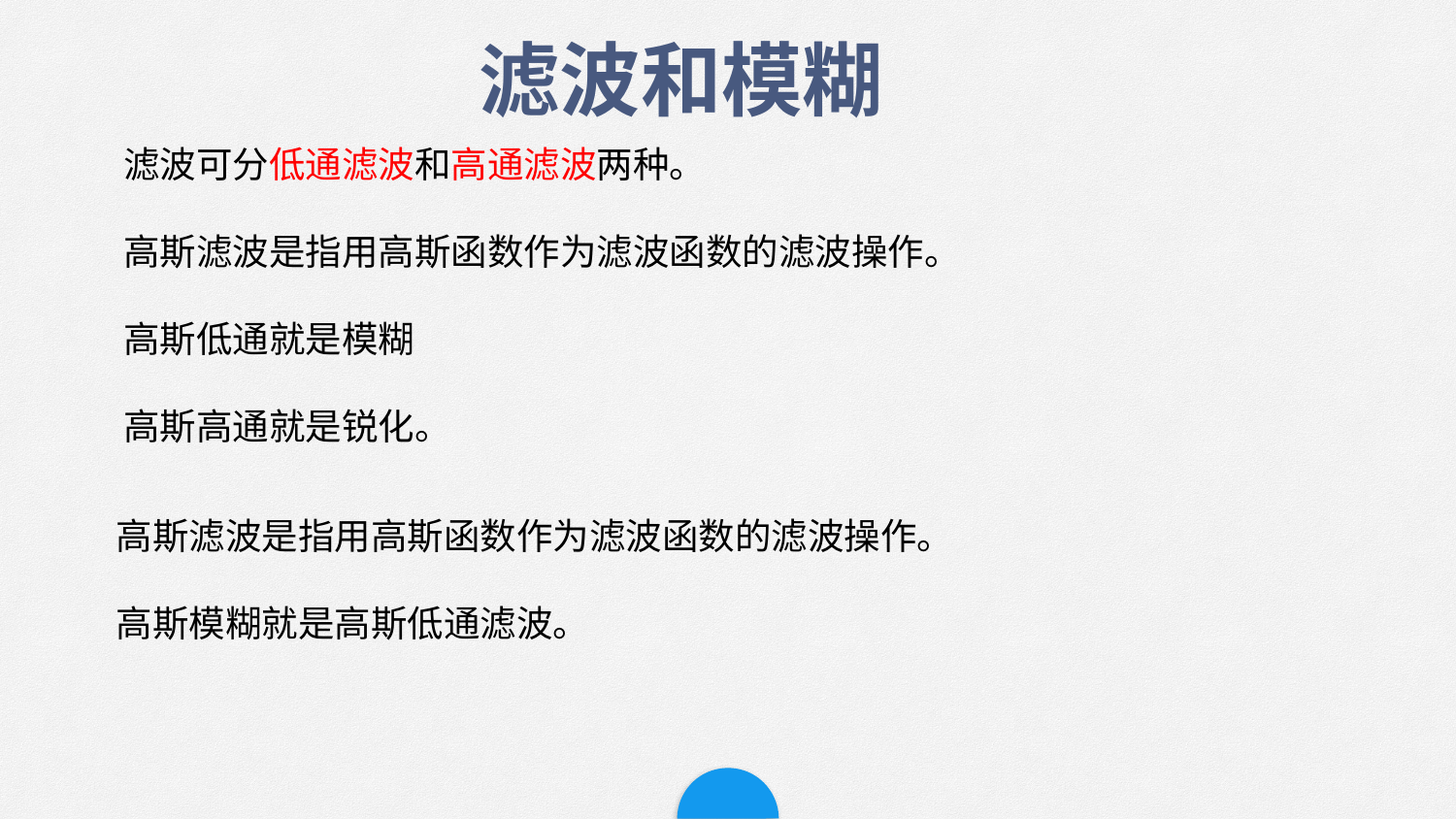

滤波和模糊
滤波可分低通滤波和高通滤波两种。

高斯滤波是指用高斯函数作为滤波函数的滤波操作。

高斯低通就是模糊

高斯高通就是锐化。
高斯滤波是指用高斯函数作为滤波函数的滤波操作。

高斯模糊就是高斯低通滤波。

8